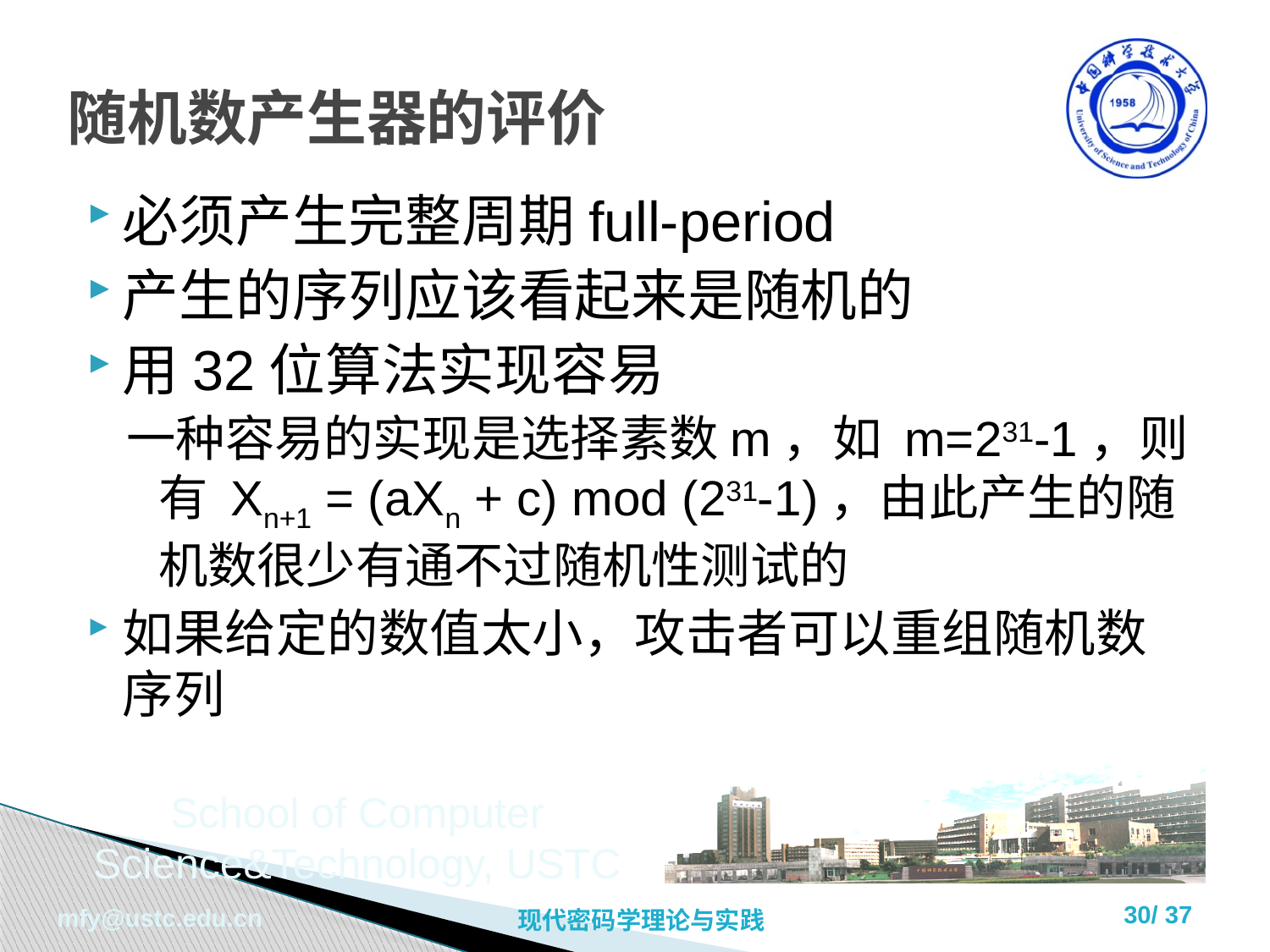

# 随机数产生器的评价
必须产生完整周期full-period
产生的序列应该看起来是随机的
用32位算法实现容易
一种容易的实现是选择素数m，如 m=231-1，则有 Xn+1 = (aXn + c) mod (231-1)，由此产生的随机数很少有通不过随机性测试的
如果给定的数值太小，攻击者可以重组随机数序列